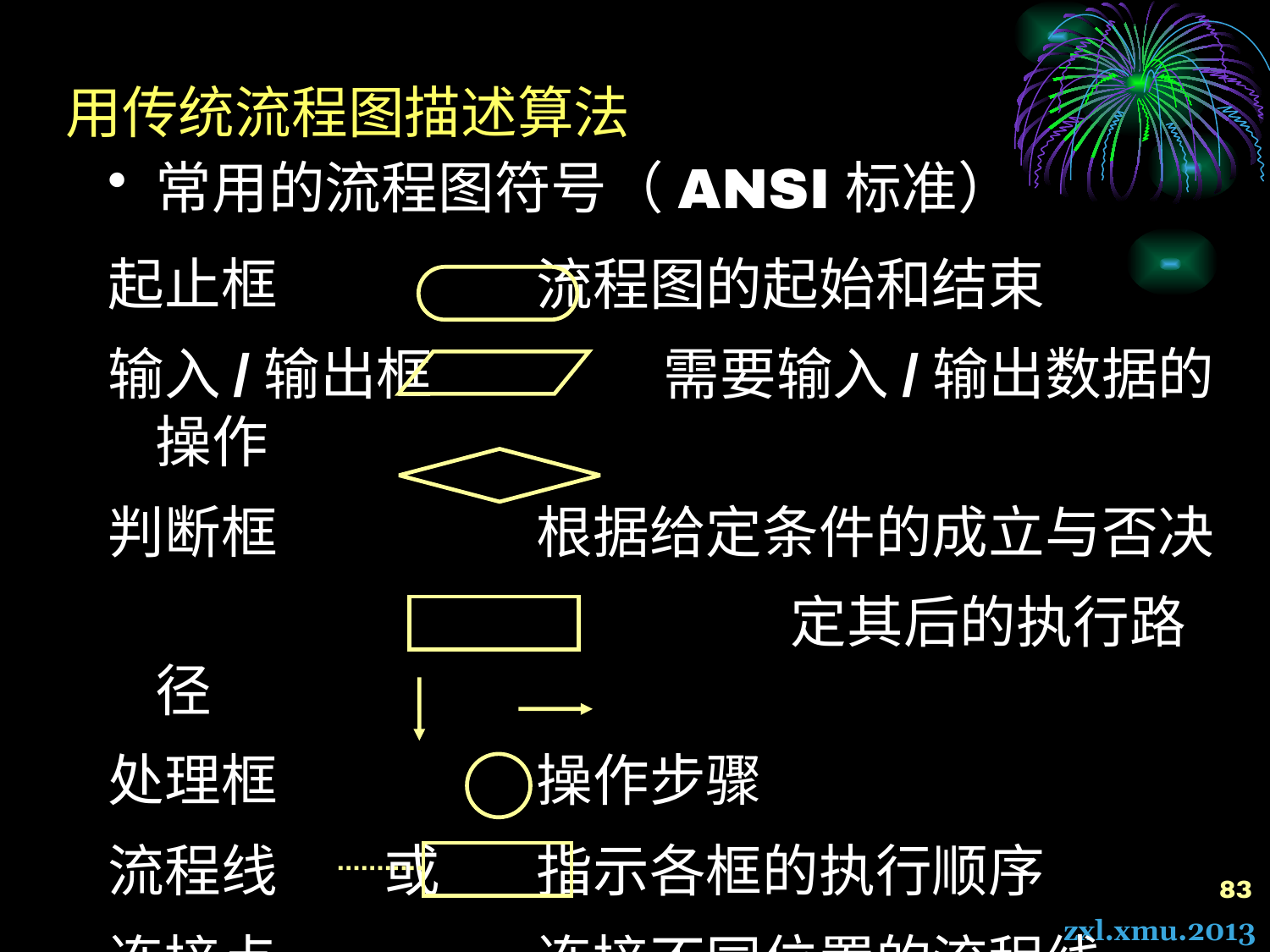

# 用传统流程图描述算法
常用的流程图符号（ANSI标准）
起止框			流程图的起始和结束
输入/输出框		需要输入/输出数据的操作
判断框			根据给定条件的成立与否决
						定其后的执行路径
处理框			操作步骤
流程线	        或	指示各框的执行顺序
连接点			连接不同位置的流程线
注释框			补充说明

83